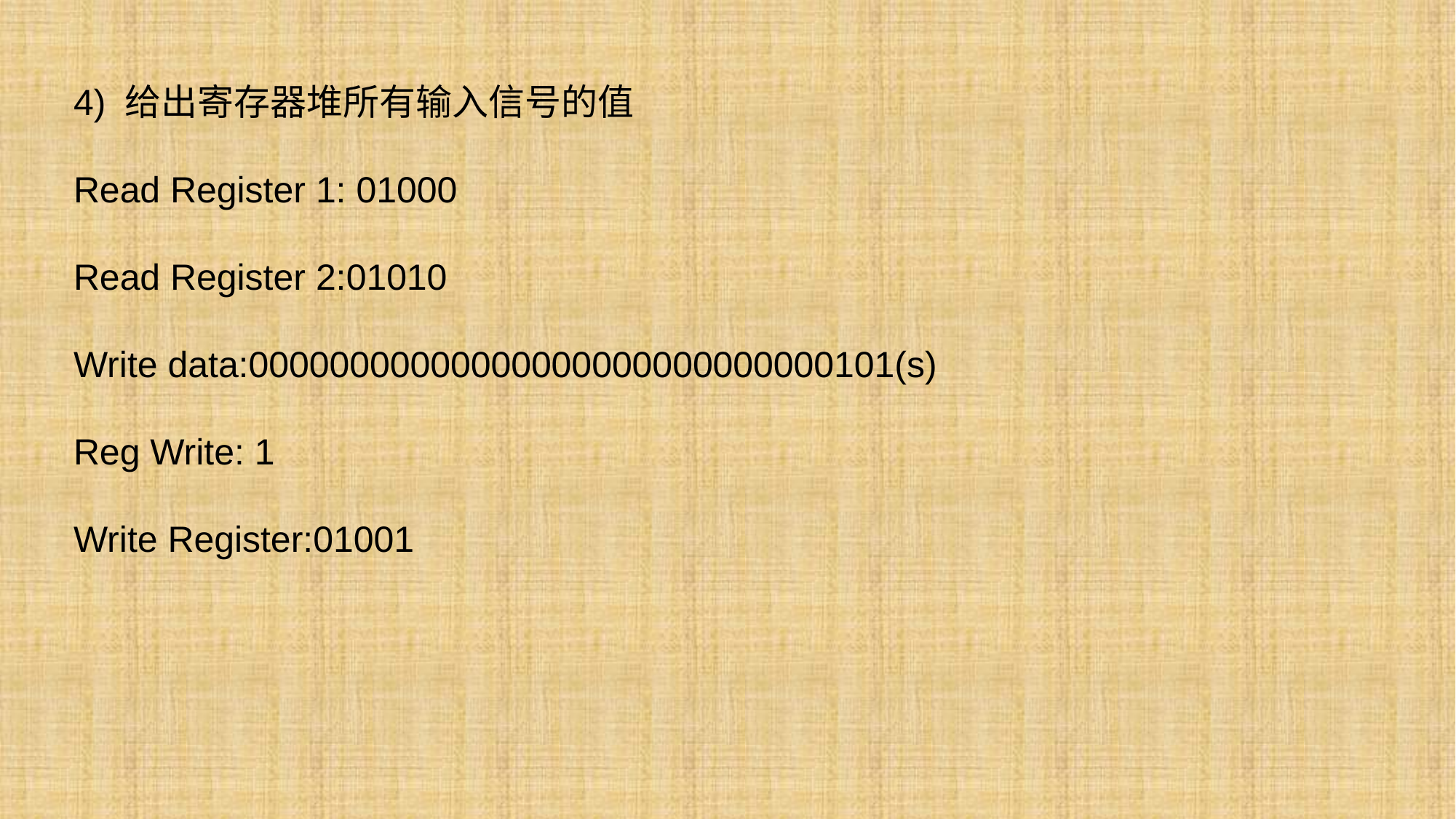

4) 给出寄存器堆所有输入信号的值

Read Register 1: 01000

Read Register 2:01010

Write data:00000000000000000000000000000101(s)

Reg Write: 1

Write Register:01001